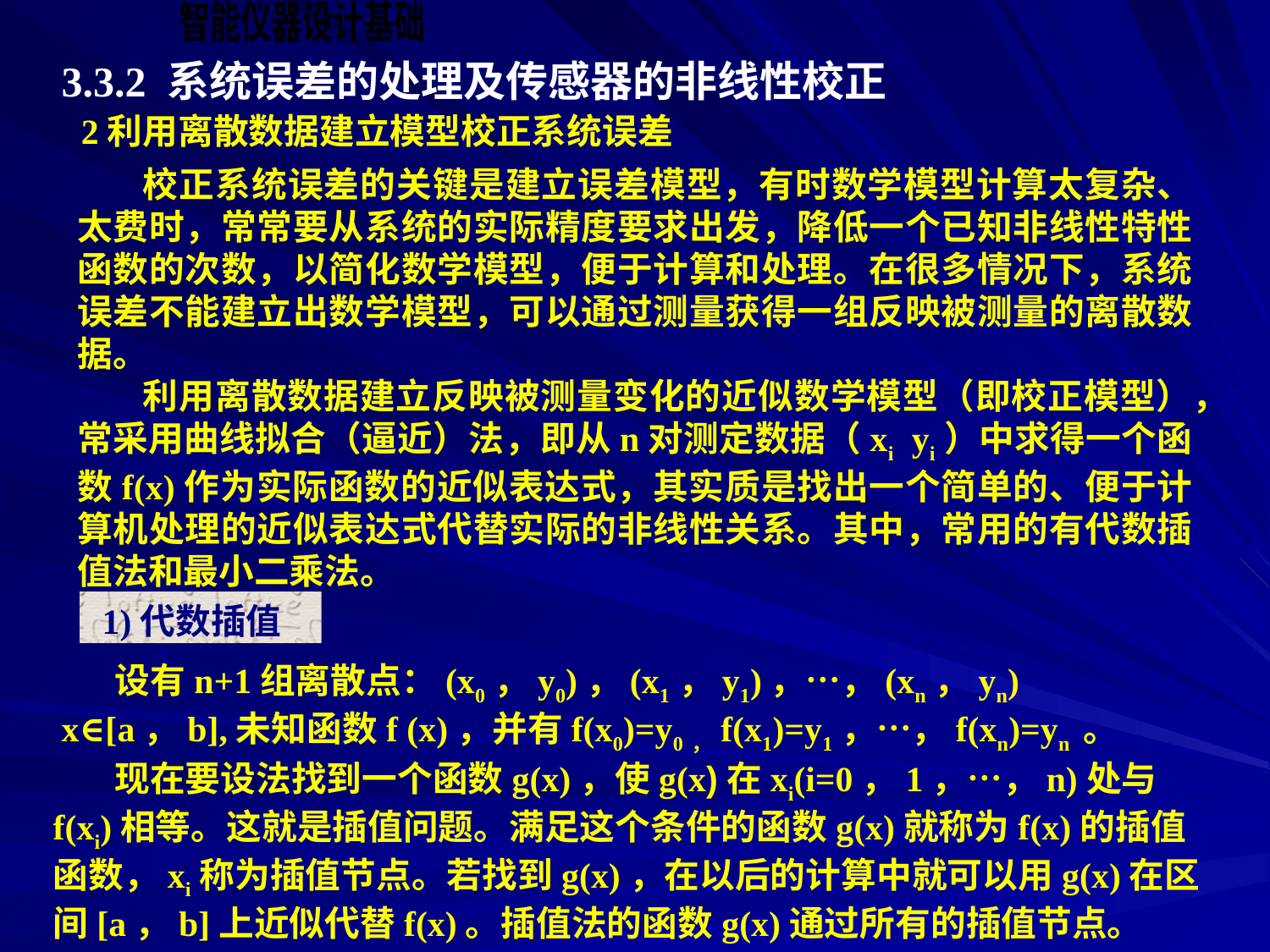

3.3.2 系统误差的处理及传感器的非线性校正
2利用离散数据建立模型校正系统误差
  校正系统误差的关键是建立误差模型，有时数学模型计算太复杂、太费时，常常要从系统的实际精度要求出发，降低一个已知非线性特性函数的次数，以简化数学模型，便于计算和处理。在很多情况下，系统误差不能建立出数学模型，可以通过测量获得一组反映被测量的离散数据。
  利用离散数据建立反映被测量变化的近似数学模型（即校正模型），常采用曲线拟合（逼近）法，即从n对测定数据（xi  yi）中求得一个函数f(x)作为实际函数的近似表达式，其实质是找出一个简单的、便于计算机处理的近似表达式代替实际的非线性关系。其中，常用的有代数插值法和最小二乘法。
 1)代数插值法
 设有n+1组离散点：(x0，y0)，(x1，y1)，…，(xn，yn) x∈[a，b],未知函数f (x)，并有f(x0)=y0，f(x1)=y1，…，f(xn)=yn 。
  现在要设法找到一个函数g(x)，使g(x)在xi(i=0，1，…，n)处与f(xi)相等。这就是插值问题。满足这个条件的函数g(x)就称为f(x)的插值函数，xi称为插值节点。若找到g(x)，在以后的计算中就可以用g(x)在区间[a，b]上近似代替f(x)。插值法的函数g(x)通过所有的插值节点。